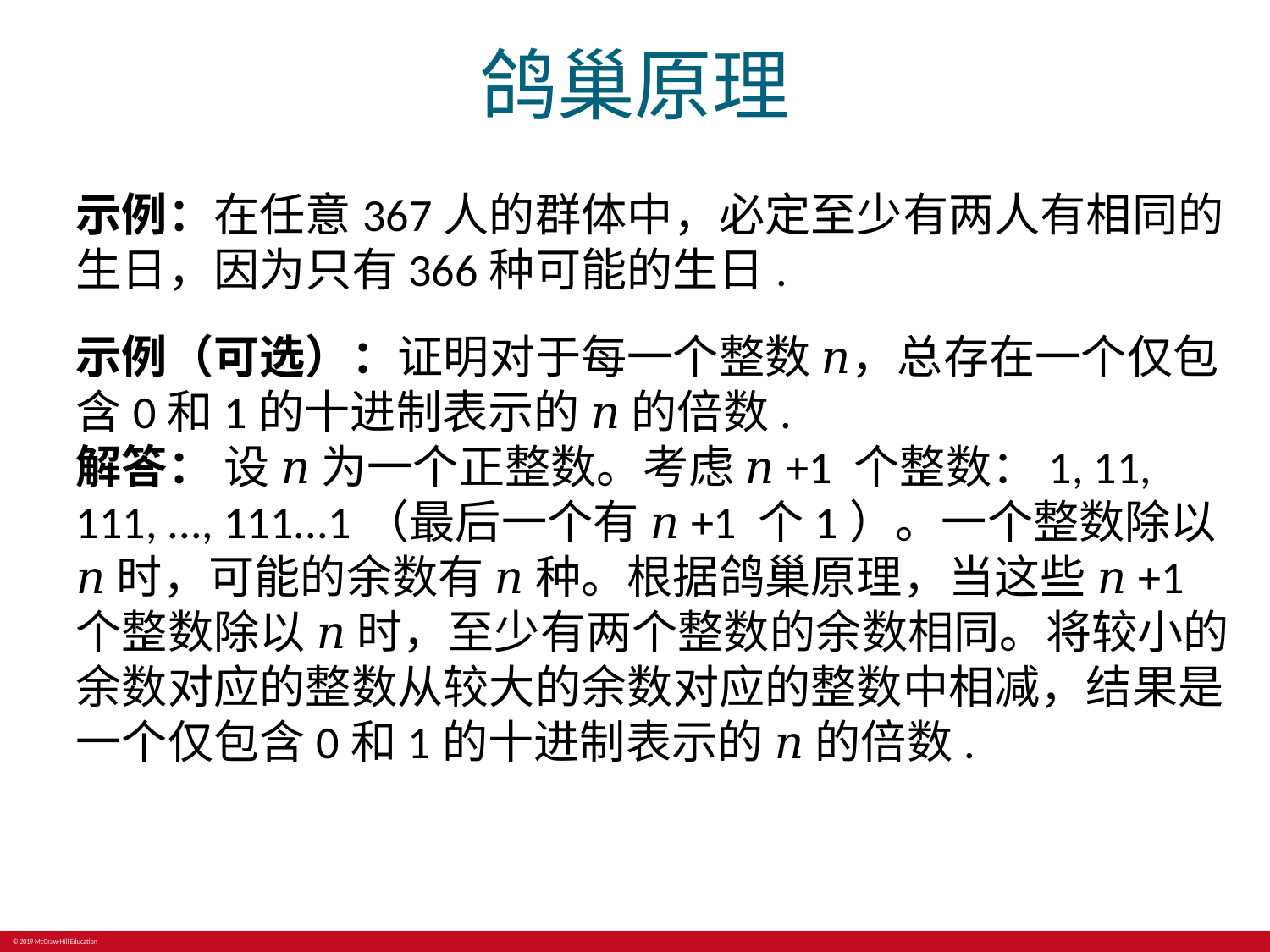

# 鸽巢原理
示例：在任意367人的群体中，必定至少有两人有相同的生日，因为只有366种可能的生日.
示例（可选）：证明对于每一个整数 𝑛，总存在一个仅包含0和1的十进制表示的 𝑛 的倍数.
解答： 设 𝑛 为一个正整数。考虑 𝑛+1 个整数：1, 11, 111, ..., 111...1（最后一个有 𝑛+1 个1）。一个整数除以 𝑛 时，可能的余数有 𝑛 种。根据鸽巢原理，当这些 𝑛+1 个整数除以 𝑛 时，至少有两个整数的余数相同。将较小的余数对应的整数从较大的余数对应的整数中相减，结果是一个仅包含0和1的十进制表示的 𝑛 的倍数.